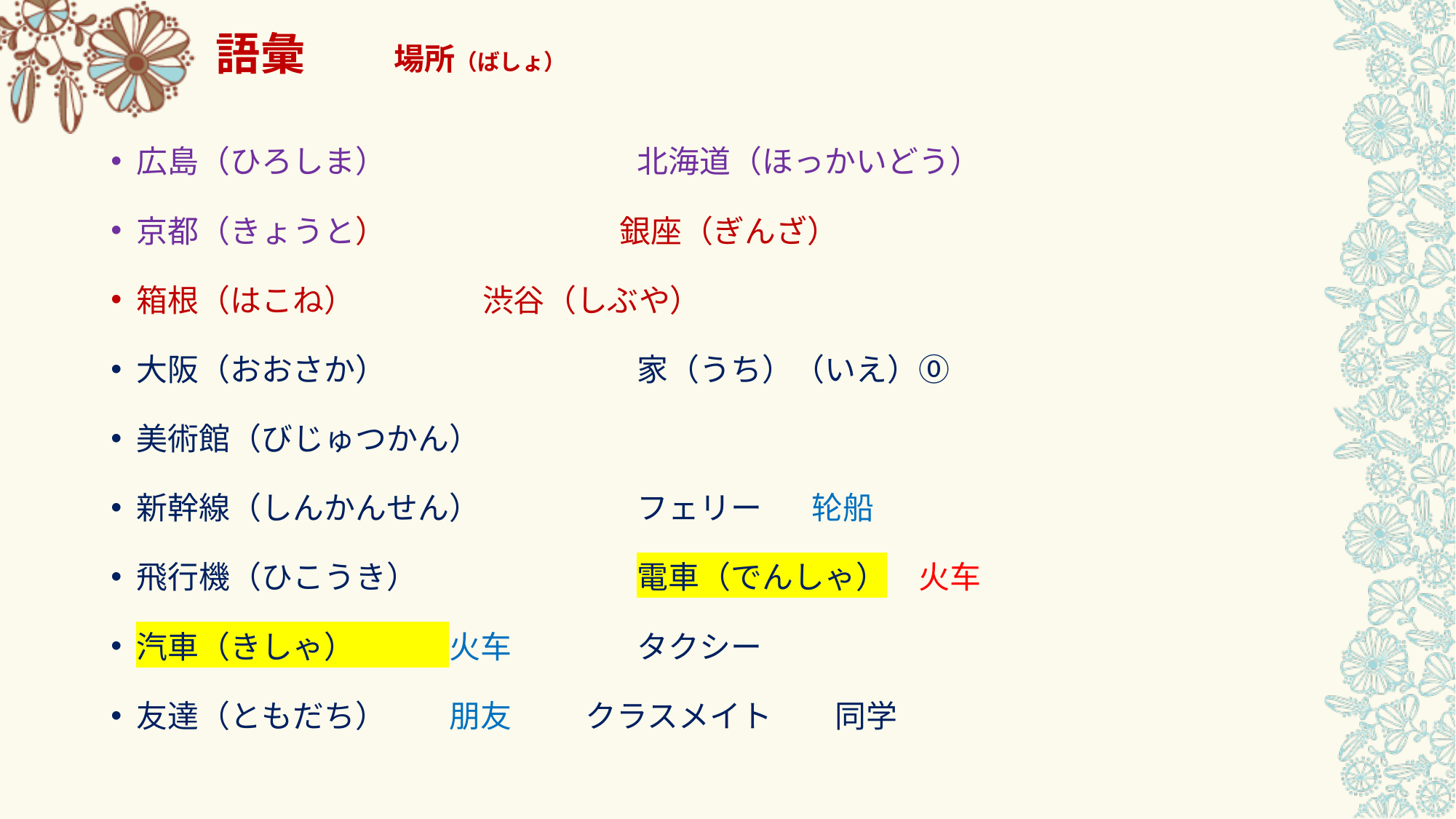

# 語彙　　場所（ばしょ）
広島（ひろしま）　　　　　　　　北海道（ほっかいどう）
京都（きょうと）　　　　　　　  銀座（ぎんざ）
箱根（はこね）                  渋谷（しぶや）
大阪（おおさか）　　　　　　　　家（うち）（いえ）⓪
美術館（びじゅつかん）
新幹線（しんかんせん）　　　　　フェリー       轮船
飛行機（ひこうき）　　　　　　　電車（でんしゃ）　火车
汽車（きしゃ）　　　火车　　　　タクシー
友達（ともだち）　　朋友　      クラスメイト　　同学